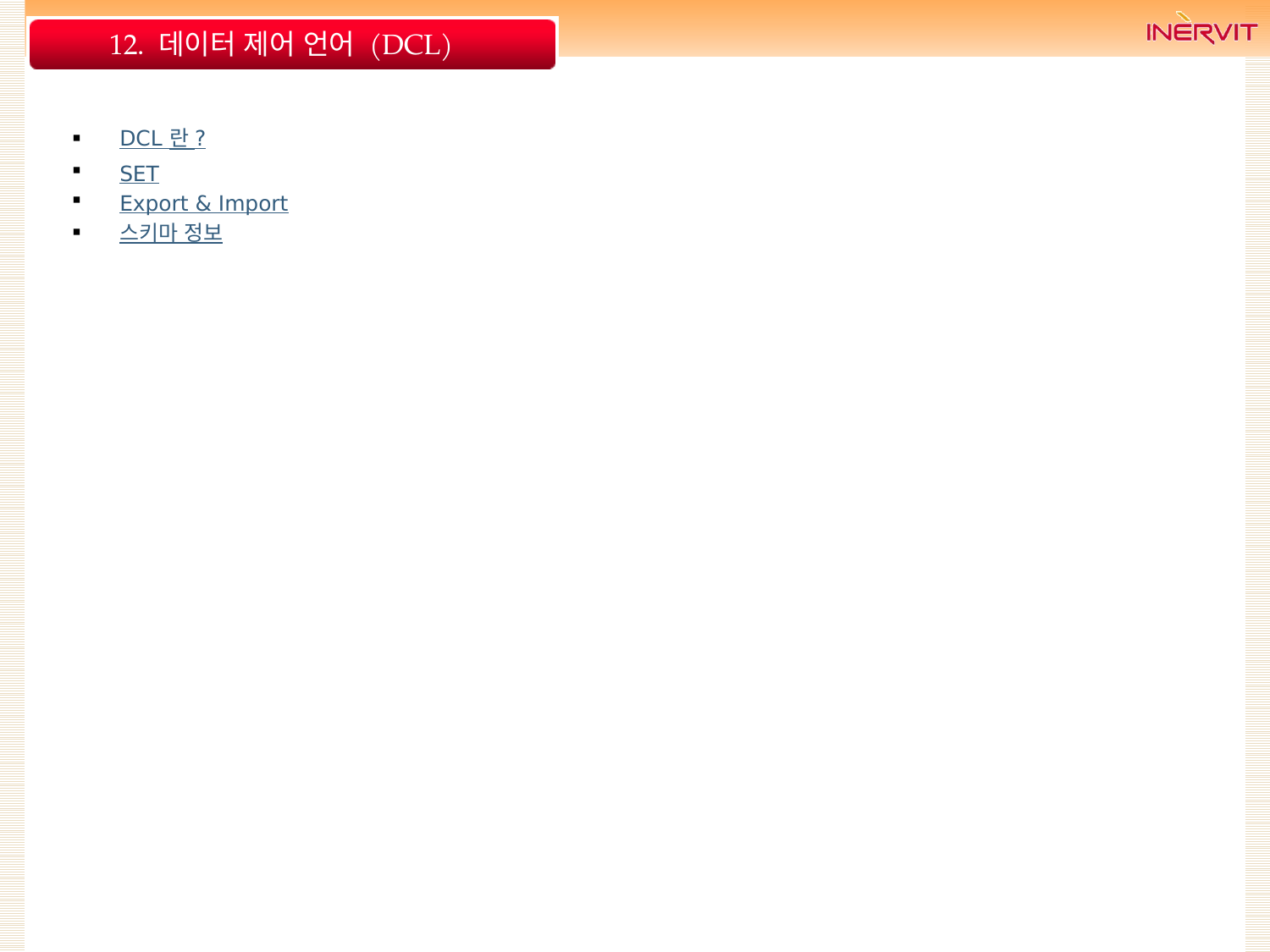

# 12. 데이터 제어 언어 (DCL)
DCL 란 ?
SET
Export & Import
스키마 정보